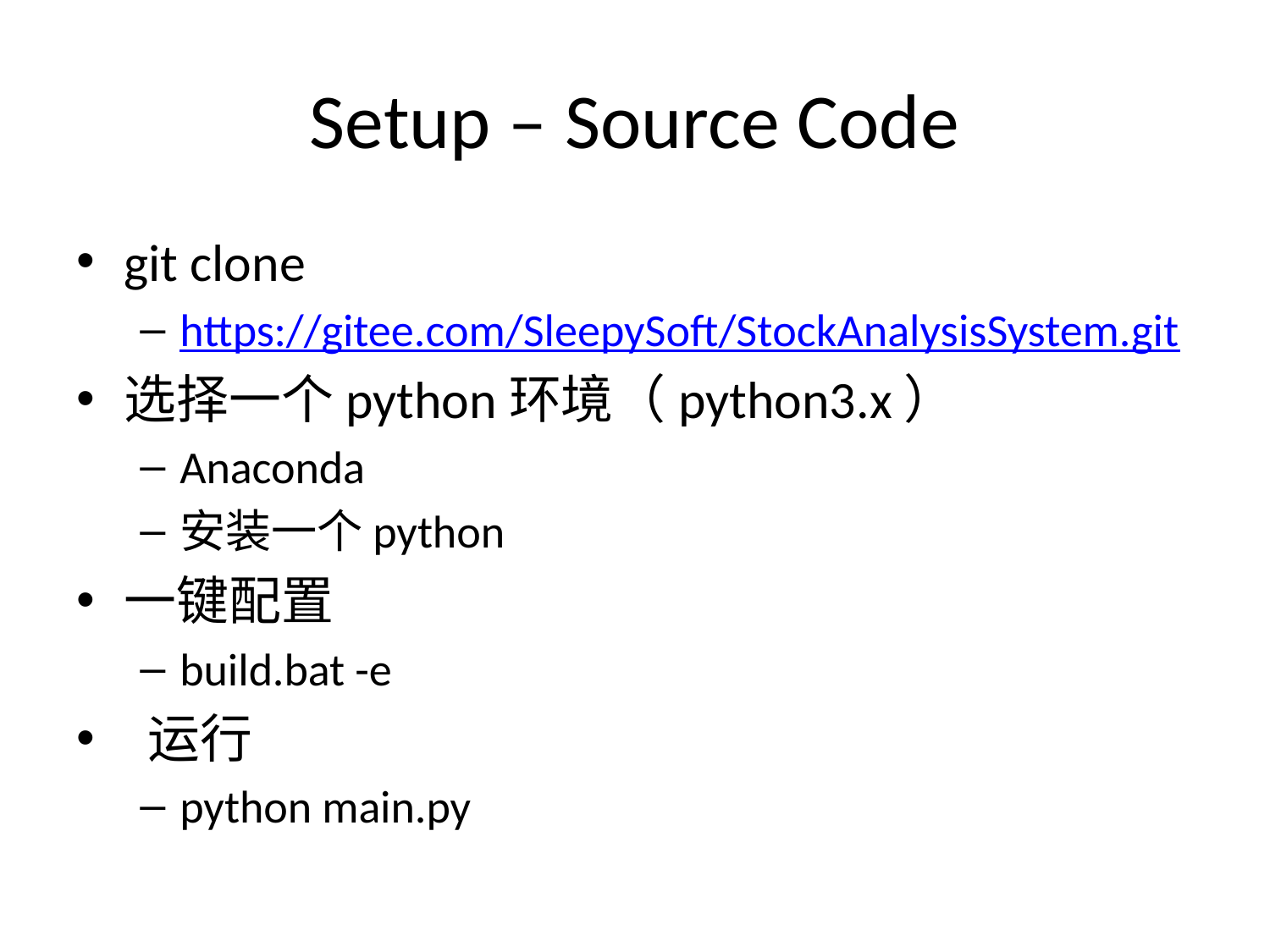

# Setup – Source Code
git clone
https://gitee.com/SleepySoft/StockAnalysisSystem.git
选择一个python环境（python3.x）
Anaconda
安装一个python
一键配置
build.bat -e
 运行
python main.py